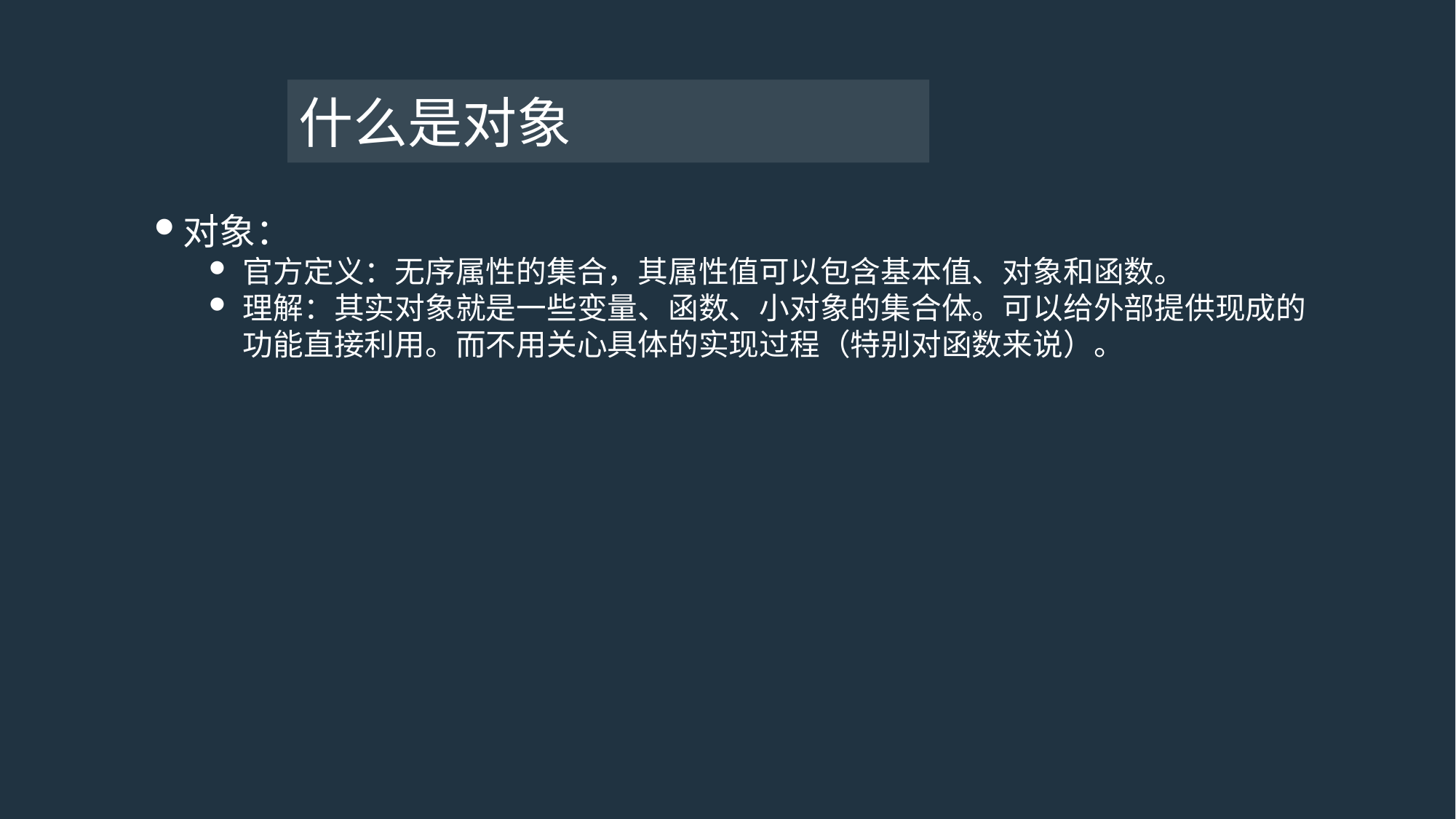

# 什么是对象
对象：
官方定义：无序属性的集合，其属性值可以包含基本值、对象和函数。
理解：其实对象就是一些变量、函数、小对象的集合体。可以给外部提供现成的功能直接利用。而不用关心具体的实现过程（特别对函数来说）。